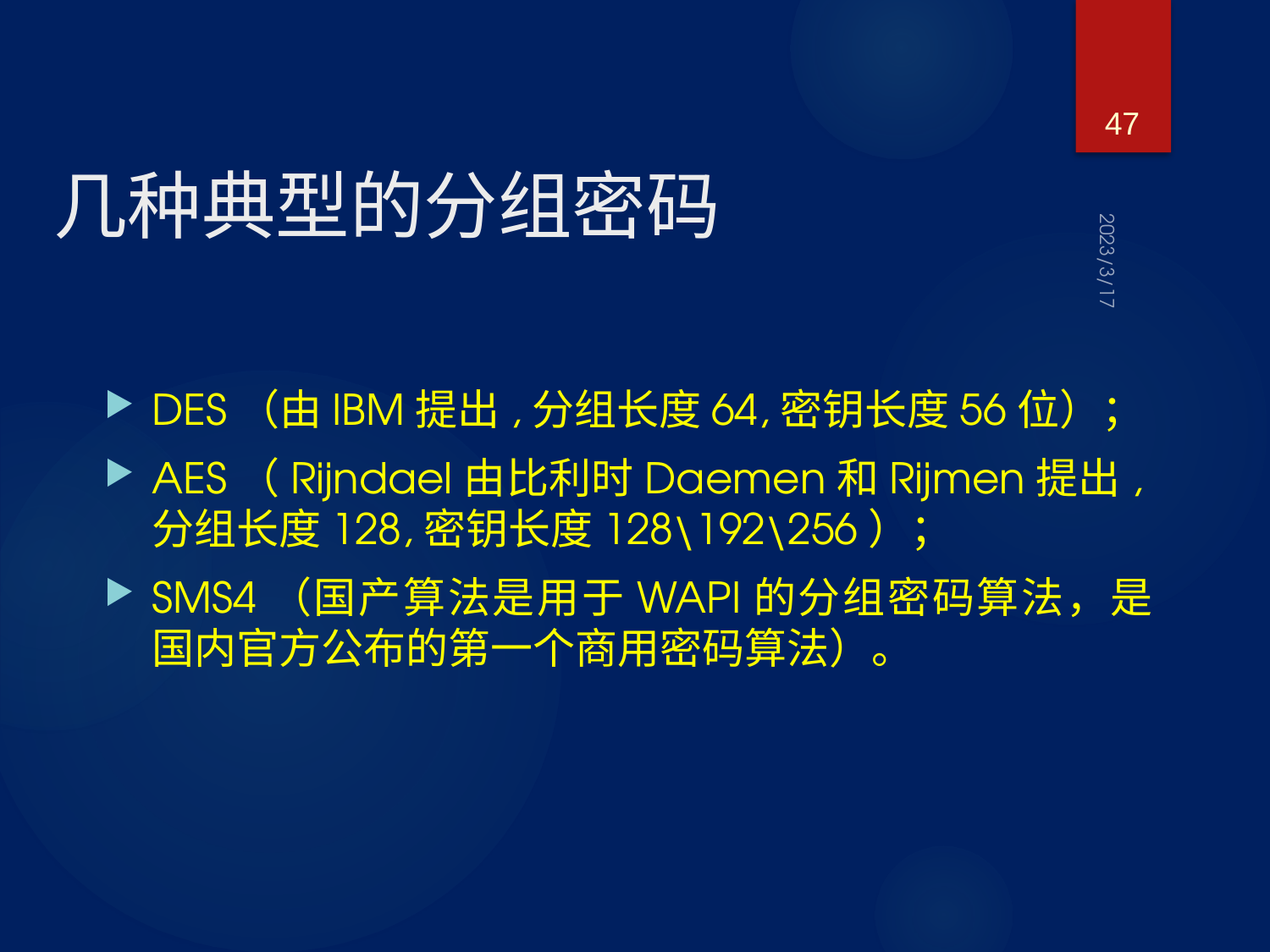

47
# 几种典型的分组密码
2023/3/17
DES（由IBM提出,分组长度64,密钥长度56位）；
AES（Rijndael由比利时Daemen和Rijmen提出,分组长度128,密钥长度128\192\256）；
SMS4（国产算法是用于WAPI的分组密码算法，是国内官方公布的第一个商用密码算法）。